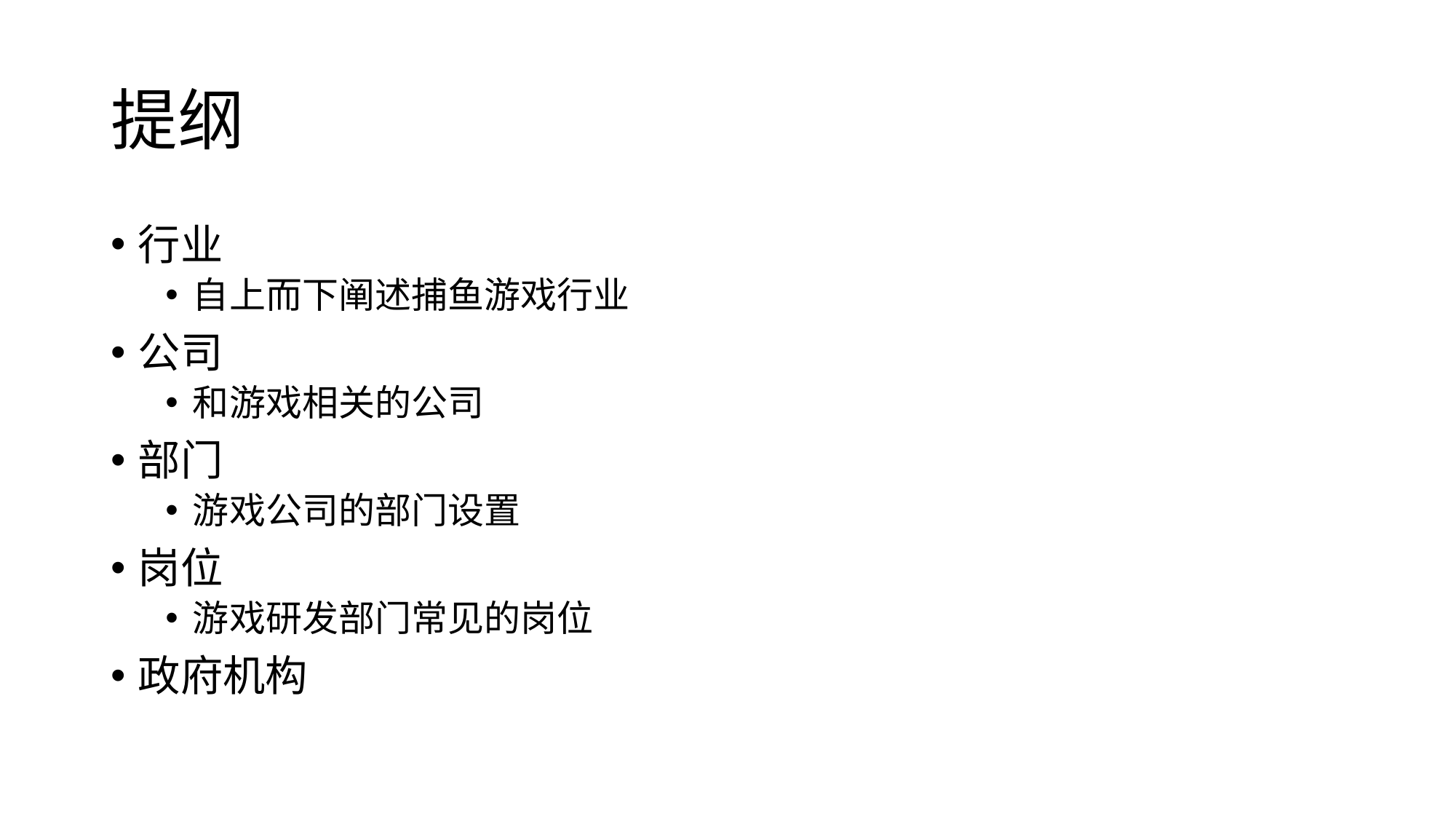

# 提纲
行业
自上而下阐述捕鱼游戏行业
公司
和游戏相关的公司
部门
游戏公司的部门设置
岗位
游戏研发部门常见的岗位
政府机构